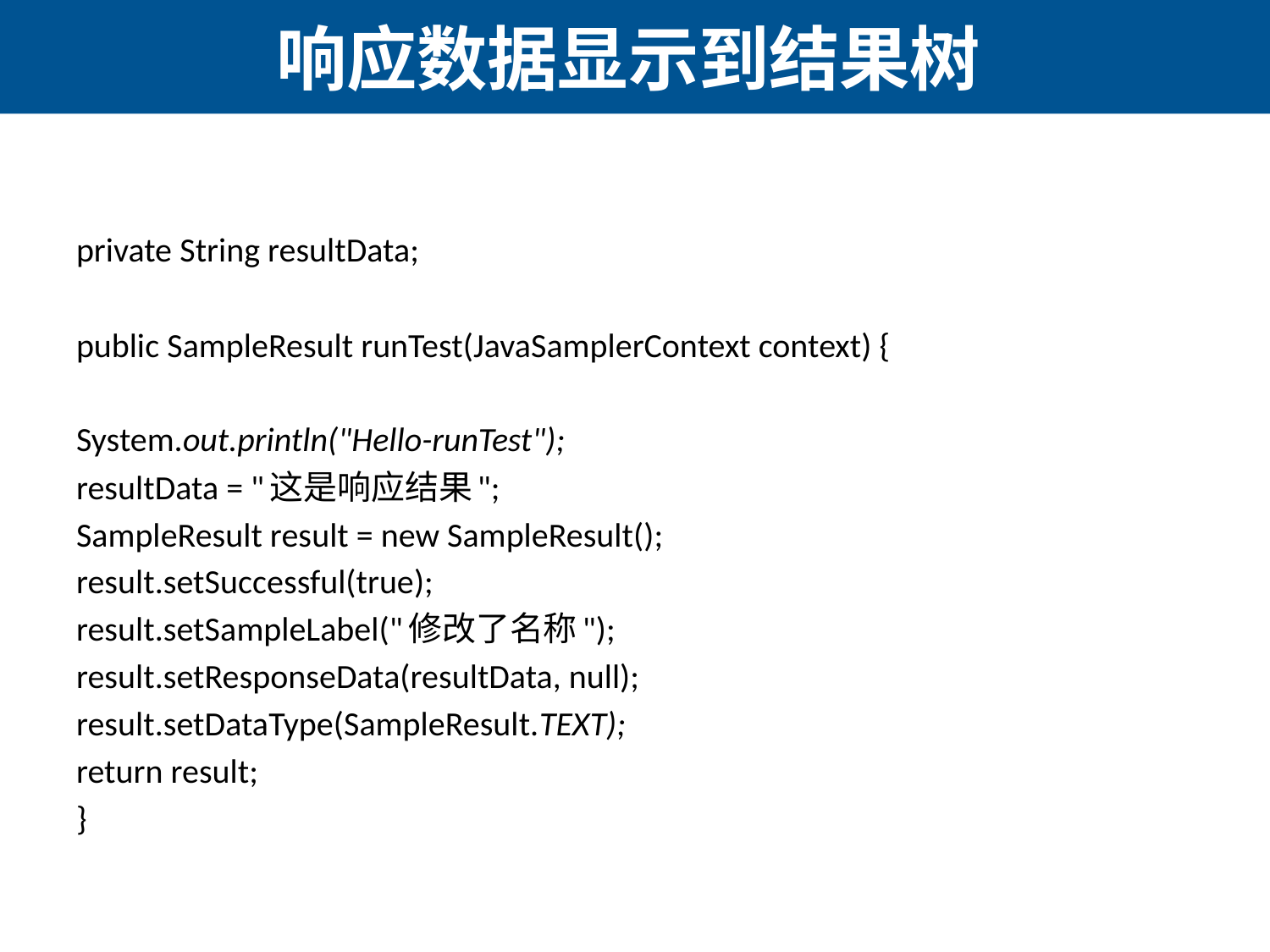

# 响应数据显示到结果树
private String resultData;

public SampleResult runTest(JavaSamplerContext context) {

System.out.println("Hello-runTest");
resultData = "这是响应结果";
SampleResult result = new SampleResult();
result.setSuccessful(true);
result.setSampleLabel("修改了名称");
result.setResponseData(resultData, null);
result.setDataType(SampleResult.TEXT);
return result;
}